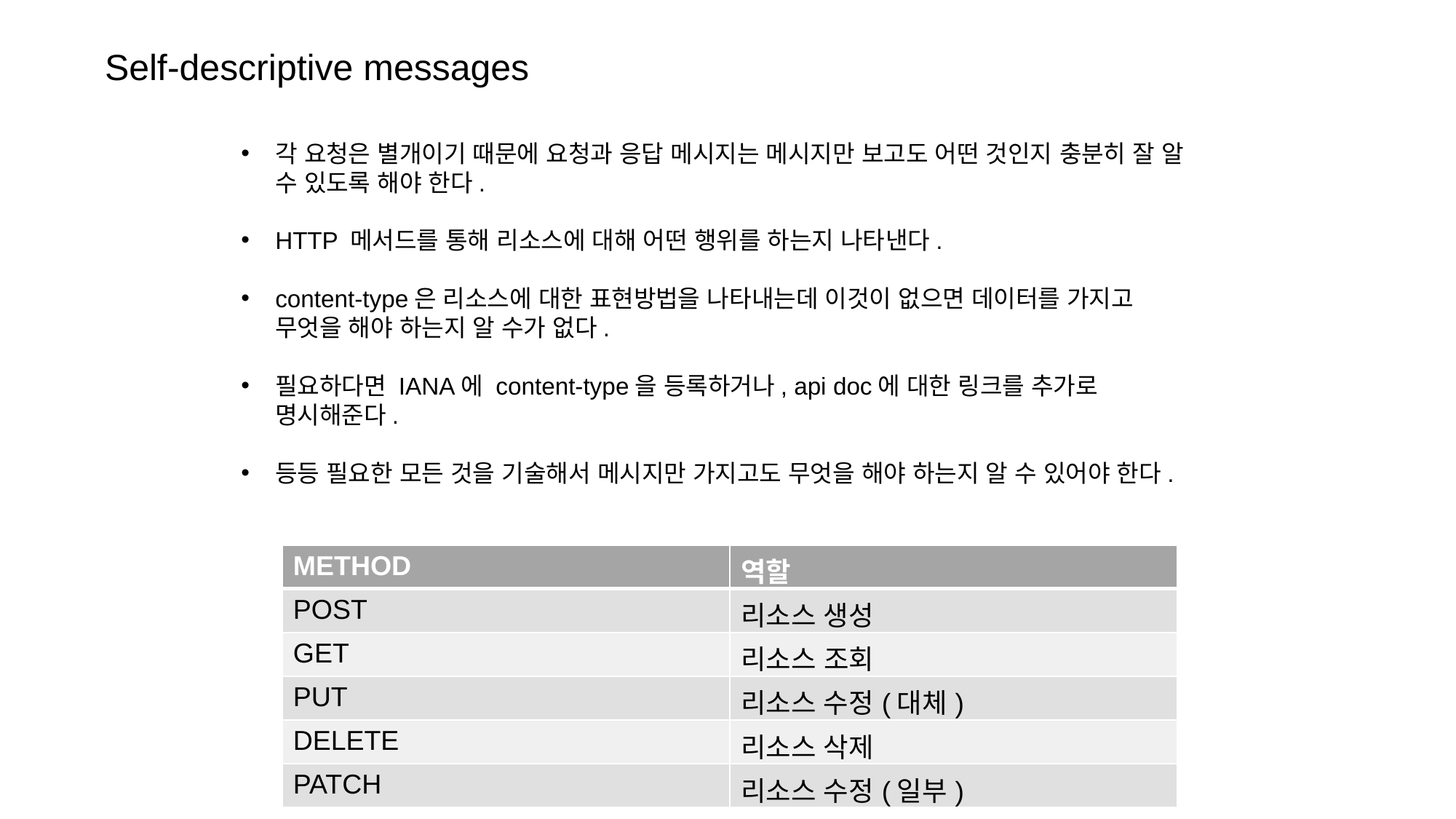

Self-descriptive messages
각 요청은 별개이기 때문에 요청과 응답 메시지는 메시지만 보고도 어떤 것인지 충분히 잘 알 수 있도록 해야 한다.

HTTP 메서드를 통해 리소스에 대해 어떤 행위를 하는지 나타낸다.

content-type은 리소스에 대한 표현방법을 나타내는데 이것이 없으면 데이터를 가지고 무엇을 해야 하는지 알 수가 없다.

필요하다면 IANA에 content-type을 등록하거나, api doc에 대한 링크를 추가로 명시해준다.

등등 필요한 모든 것을 기술해서 메시지만 가지고도 무엇을 해야 하는지 알 수 있어야 한다.
| METHOD | 역할 |
| --- | --- |
| POST | 리소스 생성 |
| GET | 리소스 조회 |
| PUT | 리소스 수정(대체) |
| DELETE | 리소스 삭제 |
| PATCH | 리소스 수정(일부) |